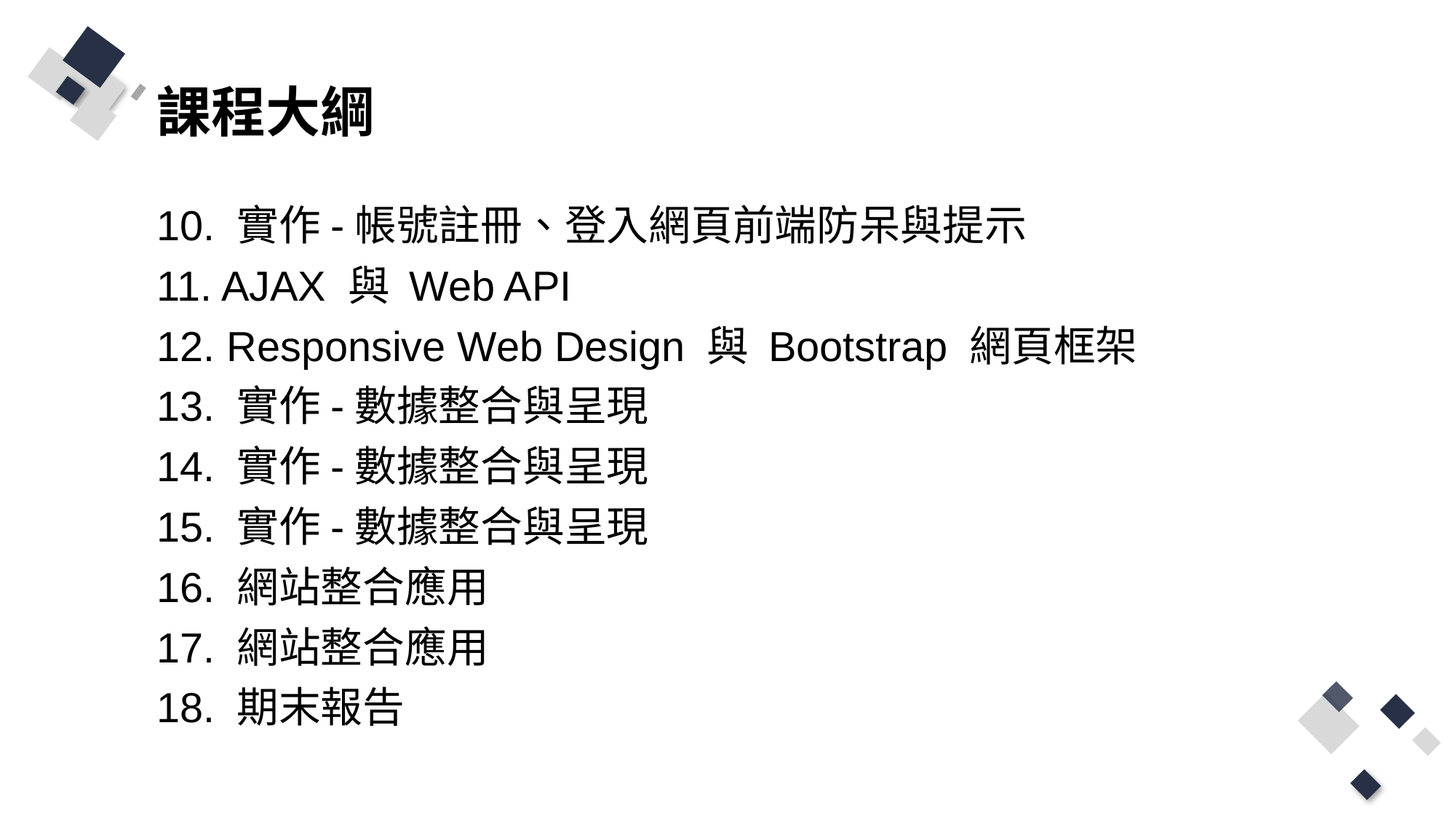

# 課程大綱
10. 實作-帳號註冊、登入網頁前端防呆與提示
11. AJAX 與 Web API
12. Responsive Web Design 與 Bootstrap 網頁框架
13. 實作-數據整合與呈現
14. 實作-數據整合與呈現
15. 實作-數據整合與呈現
16. 網站整合應用
17. 網站整合應用
18. 期末報告